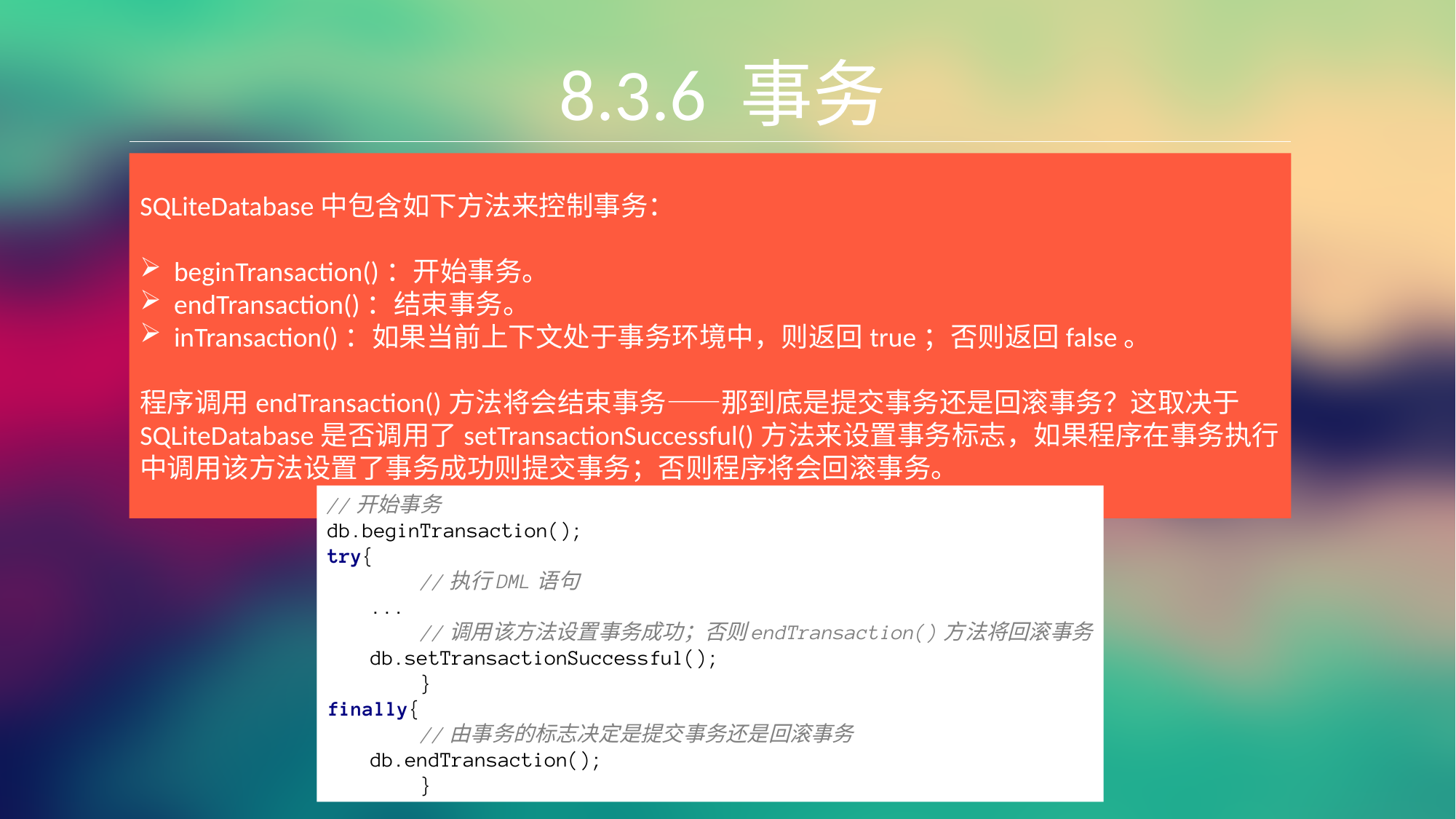

8.3.6 事务
SQLiteDatabase中包含如下方法来控制事务：

beginTransaction()：开始事务。
endTransaction()：结束事务。
inTransaction()：如果当前上下文处于事务环境中，则返回true；否则返回false。

程序调用endTransaction()方法将会结束事务——那到底是提交事务还是回滚事务？这取决于SQLiteDatabase是否调用了setTransactionSuccessful()方法来设置事务标志，如果程序在事务执行中调用该方法设置了事务成功则提交事务；否则程序将会回滚事务。
//开始事务
db.beginTransaction();
try{
        //执行DML语句
        ...
        //调用该方法设置事务成功；否则endTransaction()方法将回滚事务
        db.setTransactionSuccessful();
        }
finally{
        //由事务的标志决定是提交事务还是回滚事务
        db.endTransaction();
        }